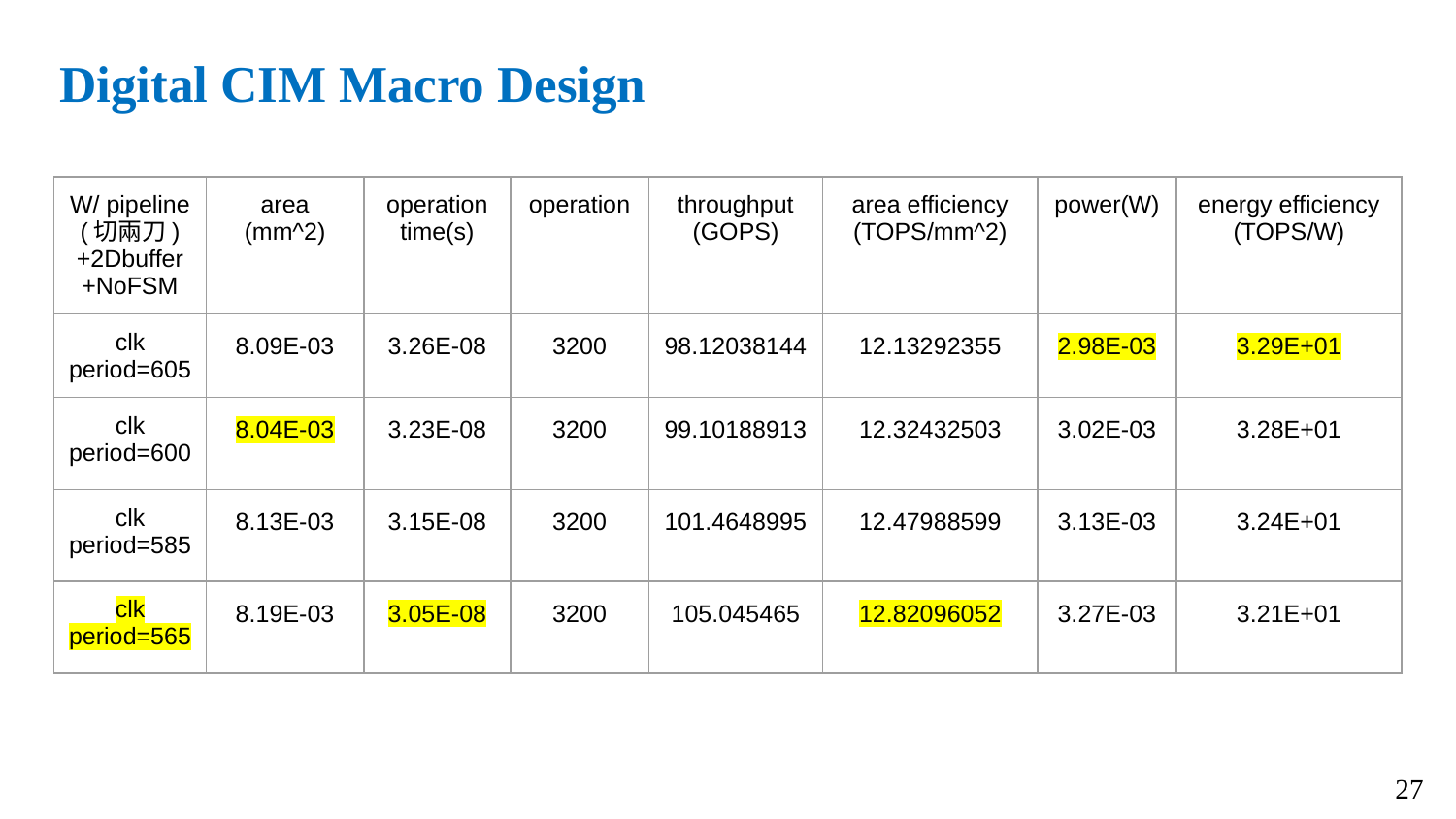

# Digital CIM Macro Design
| W/ pipeline (切兩刀)+2Dbuffer +NoFSM | area (mm^2) | operation time(s) | operation | throughput (GOPS) | area efficiency (TOPS/mm^2) | power(W) | energy efficiency (TOPS/W) |
| --- | --- | --- | --- | --- | --- | --- | --- |
| clk period=605 | 8.09E-03 | 3.26E-08 | 3200 | 98.12038144 | 12.13292355 | 2.98E-03 | 3.29E+01 |
| clk period=600 | 8.04E-03 | 3.23E-08 | 3200 | 99.10188913 | 12.32432503 | 3.02E-03 | 3.28E+01 |
| clk period=585 | 8.13E-03 | 3.15E-08 | 3200 | 101.4648995 | 12.47988599 | 3.13E-03 | 3.24E+01 |
| clk period=565 | 8.19E-03 | 3.05E-08 | 3200 | 105.045465 | 12.82096052 | 3.27E-03 | 3.21E+01 |
27